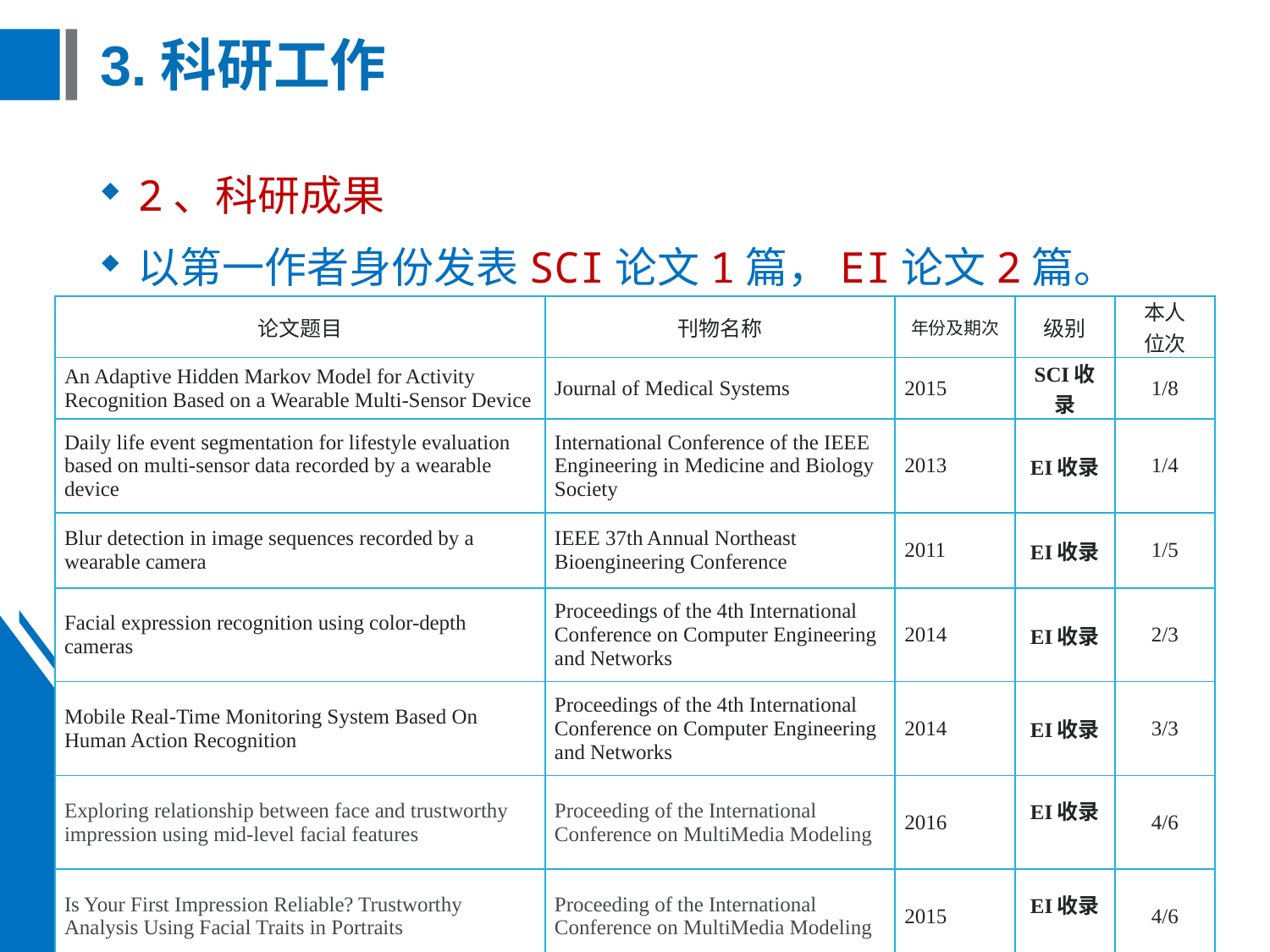

# 3.科研工作
2、科研成果
以第一作者身份发表SCI论文1篇，EI论文2篇。

| 论文题目 | 刊物名称 | 年份及期次 | 级别 | 本人 位次 |
| --- | --- | --- | --- | --- |
| An Adaptive Hidden Markov Model for Activity Recognition Based on a Wearable Multi-Sensor Device | Journal of Medical Systems | 2015 | SCI收录 | 1/8 |
| Daily life event segmentation for lifestyle evaluation based on multi-sensor data recorded by a wearable device | International Conference of the IEEE Engineering in Medicine and Biology Society | 2013 | EI收录 | 1/4 |
| Blur detection in image sequences recorded by a wearable camera | IEEE 37th Annual Northeast Bioengineering Conference | 2011 | EI收录 | 1/5 |
| Facial expression recognition using color-depth cameras | Proceedings of the 4th International Conference on Computer Engineering and Networks | 2014 | EI收录 | 2/3 |
| Mobile Real-Time Monitoring System Based On Human Action Recognition | Proceedings of the 4th International Conference on Computer Engineering and Networks | 2014 | EI收录 | 3/3 |
| Exploring relationship between face and trustworthy impression using mid-level facial features | Proceeding of the International Conference on MultiMedia Modeling | 2016 | EI收录 | 4/6 |
| Is Your First Impression Reliable? Trustworthy Analysis Using Facial Traits in Portraits | Proceeding of the International Conference on MultiMedia Modeling | 2015 | EI收录 | 4/6 |